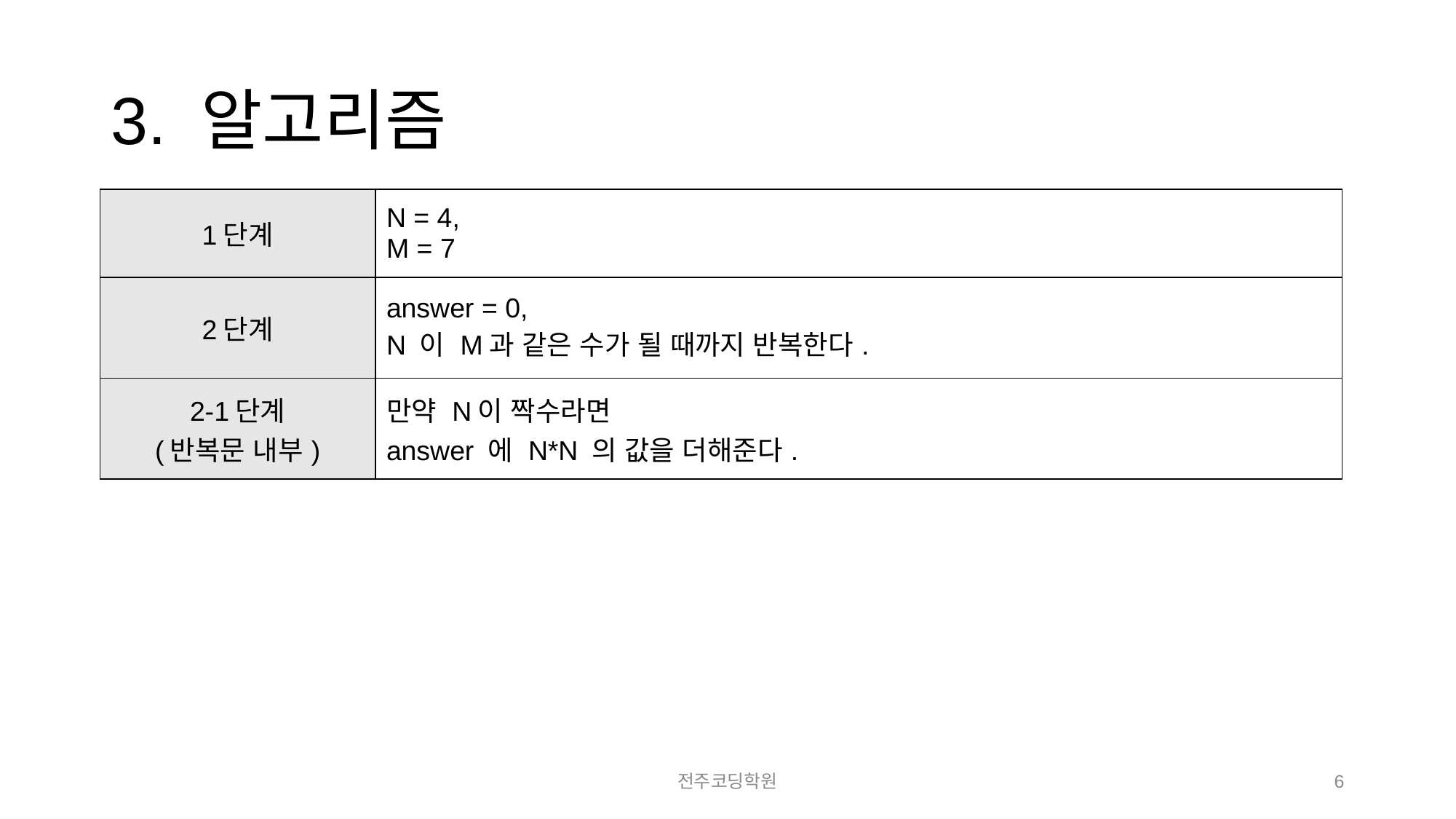

# 3. 알고리즘
| 1단계 | N = 4, M = 7 |
| --- | --- |
| 2단계 | answer = 0, N 이 M과 같은 수가 될 때까지 반복한다. |
| 2-1단계 (반복문 내부) | 만약 N이 짝수라면 answer 에 N\*N 의 값을 더해준다. |
전주코딩학원
6